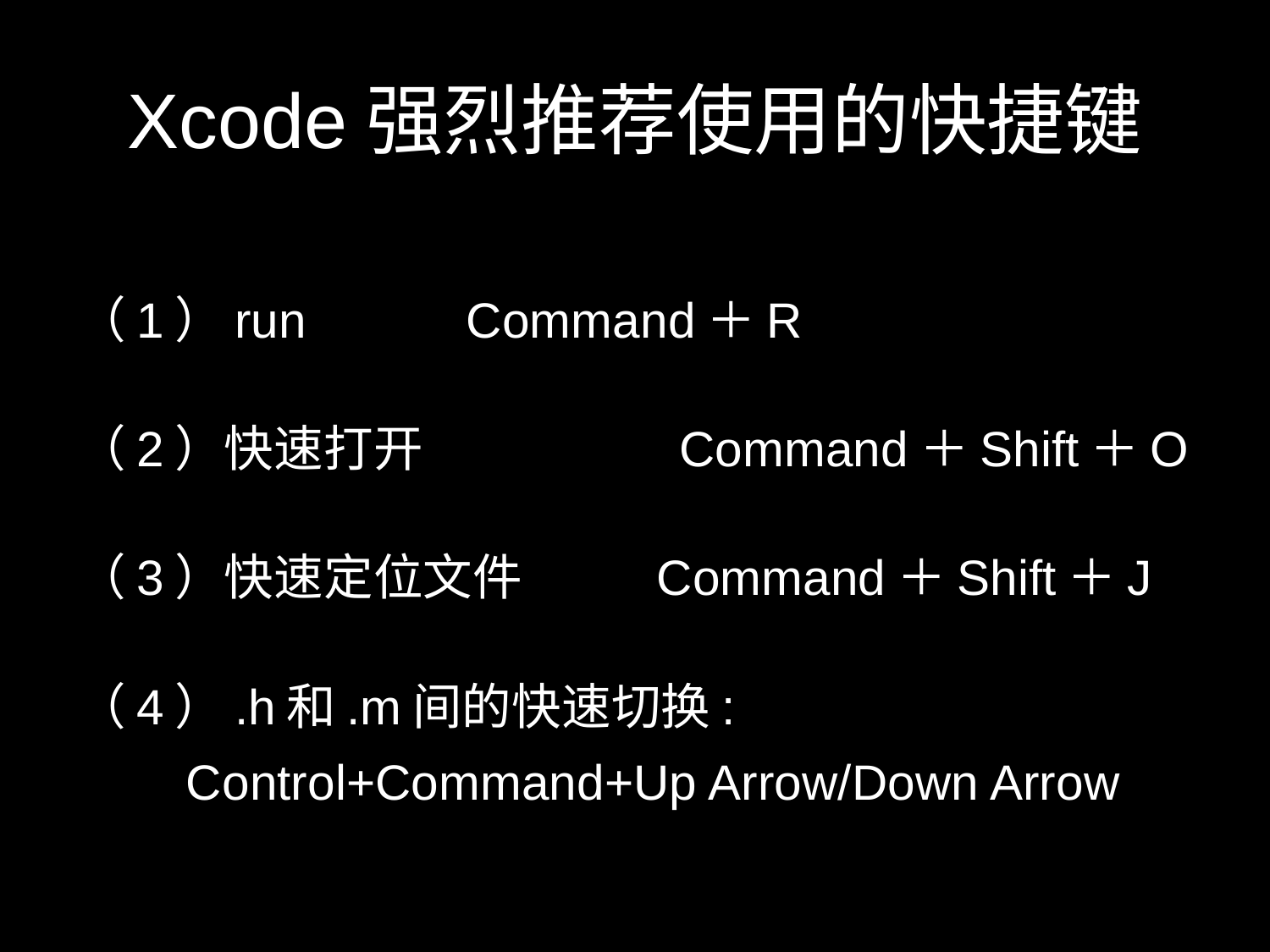

# Xcode强烈推荐使用的快捷键
（1）run			    Command＋R
（2）快速打开 	             Command＋Shift＋O
（3）快速定位文件           Command＋Shift＋J
（4）.h和.m间的快速切换:
        Control+Command+Up Arrow/Down Arrow